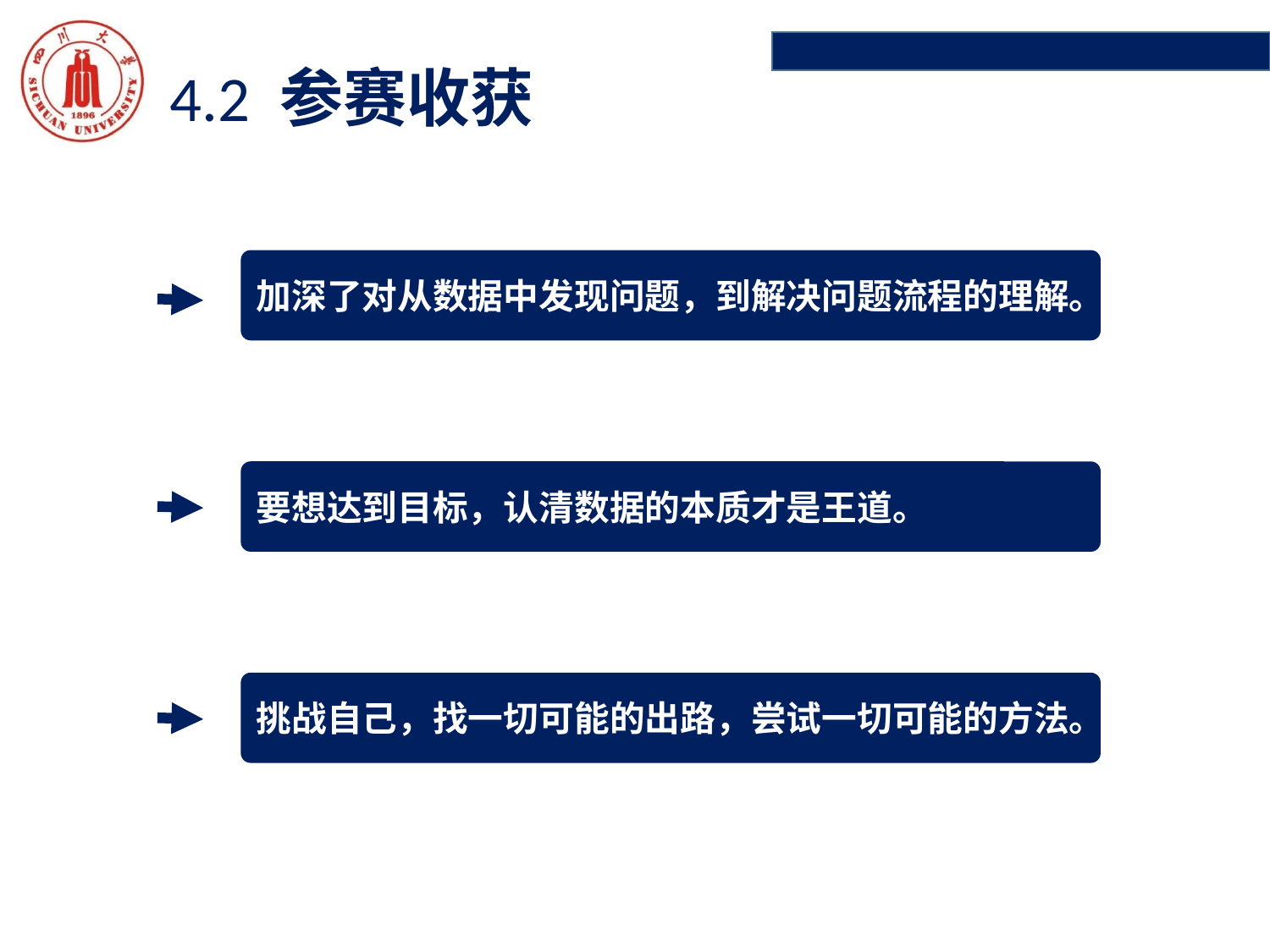

4.2 参赛收获
加深了对从数据中发现问题，到解决问题流程的理解。
要想达到目标，认清数据的本质才是王道。
挑战自己，找一切可能的出路，尝试一切可能的方法。